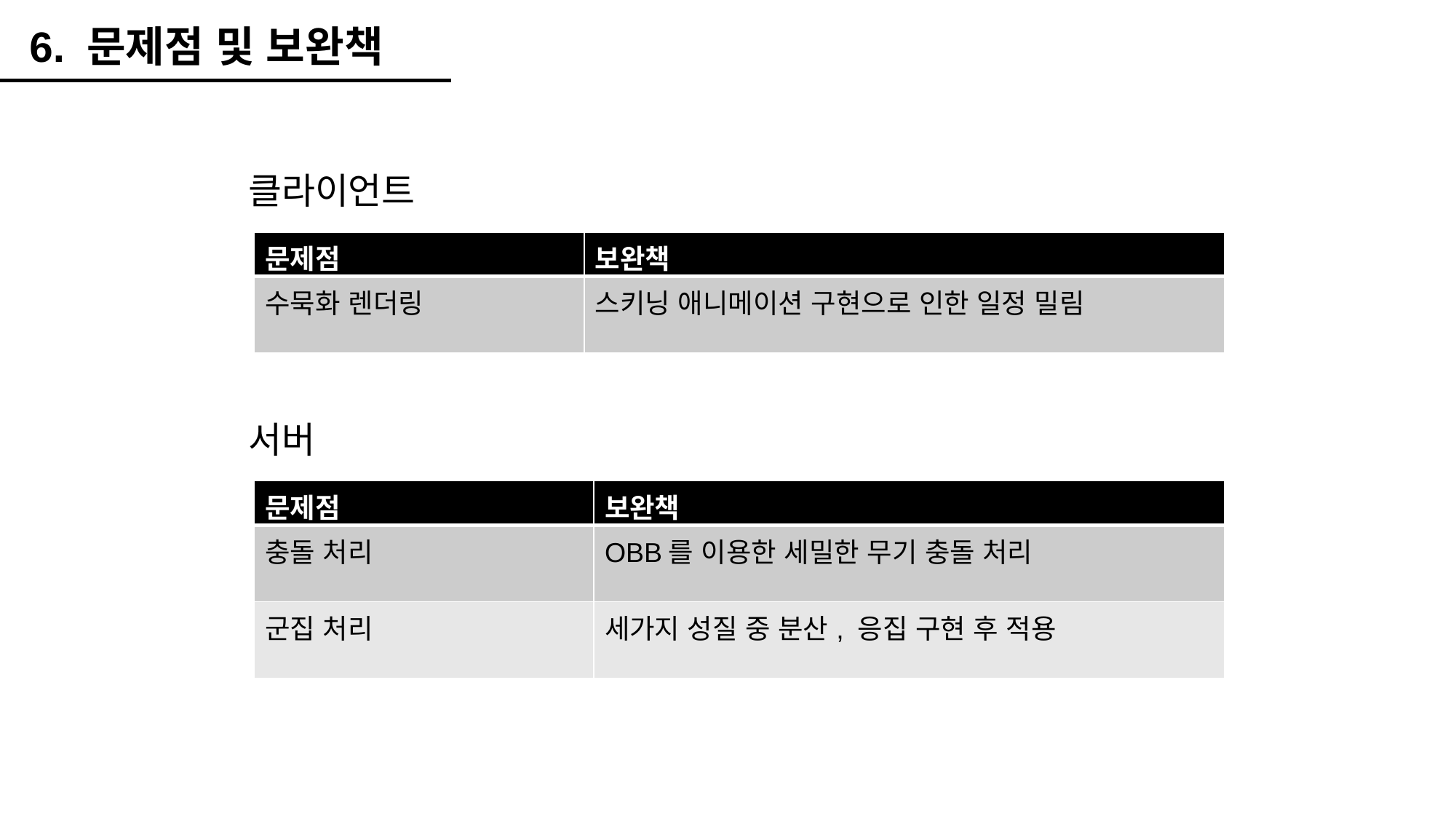

6. 문제점 및 보완책
클라이언트
| 문제점 | 보완책 |
| --- | --- |
| 수묵화 렌더링 | 스키닝 애니메이션 구현으로 인한 일정 밀림 |
서버
| 문제점 | 보완책 |
| --- | --- |
| 충돌 처리 | OBB를 이용한 세밀한 무기 충돌 처리 |
| 군집 처리 | 세가지 성질 중 분산, 응집 구현 후 적용 |